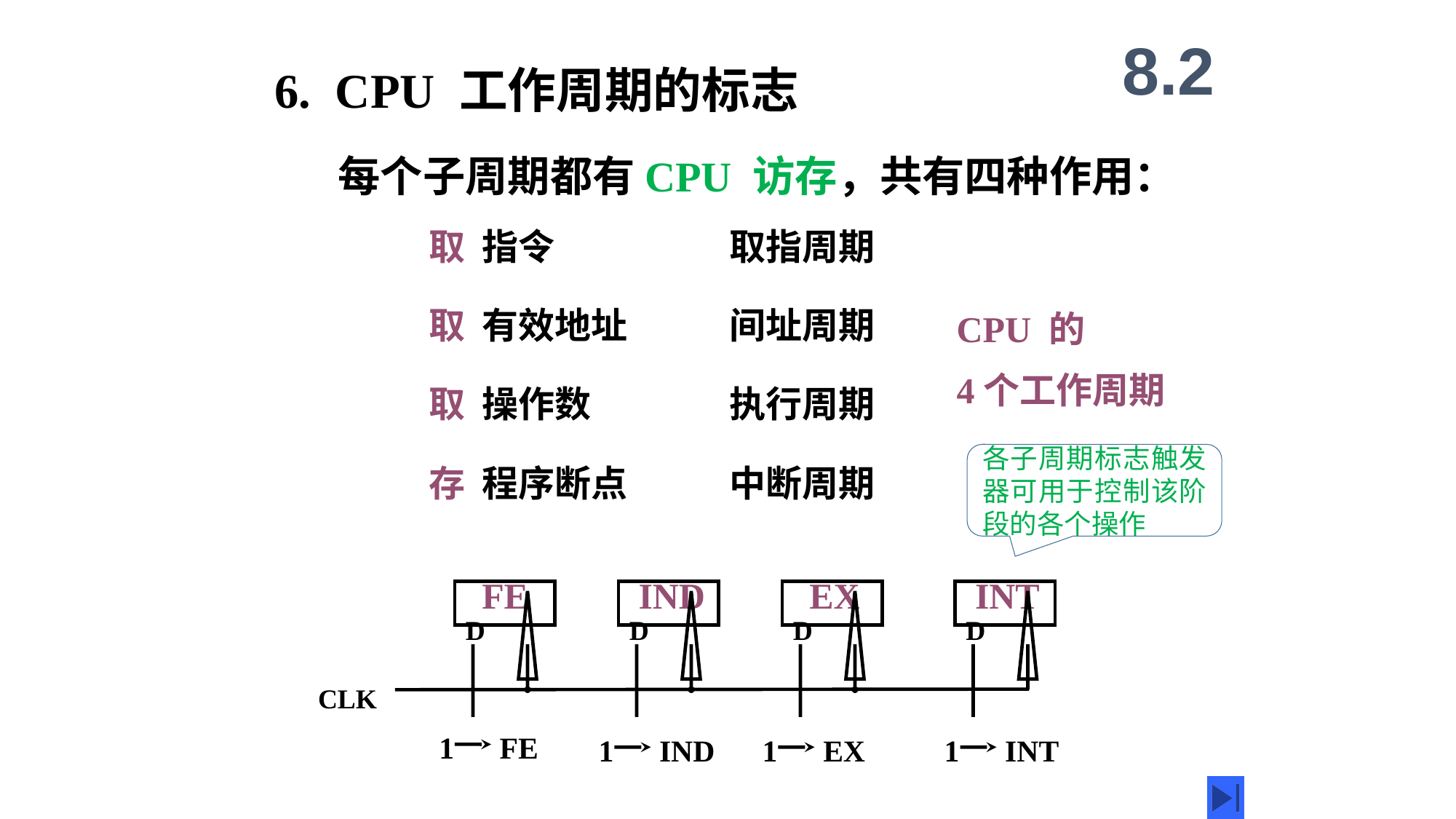

8.2
6.  CPU 工作周期的标志
每个子周期都有CPU 访存，共有四种作用：
取  指令
取指周期
取  有效地址
间址周期
CPU 的
4个工作周期
取  操作数
执行周期
各子周期标志触发器可用于控制该阶段的各个操作
存  程序断点
中断周期
FE
IND
EX
INT

D
D
D
D

CLK

1
FE
1
IND
1
EX
1
INT